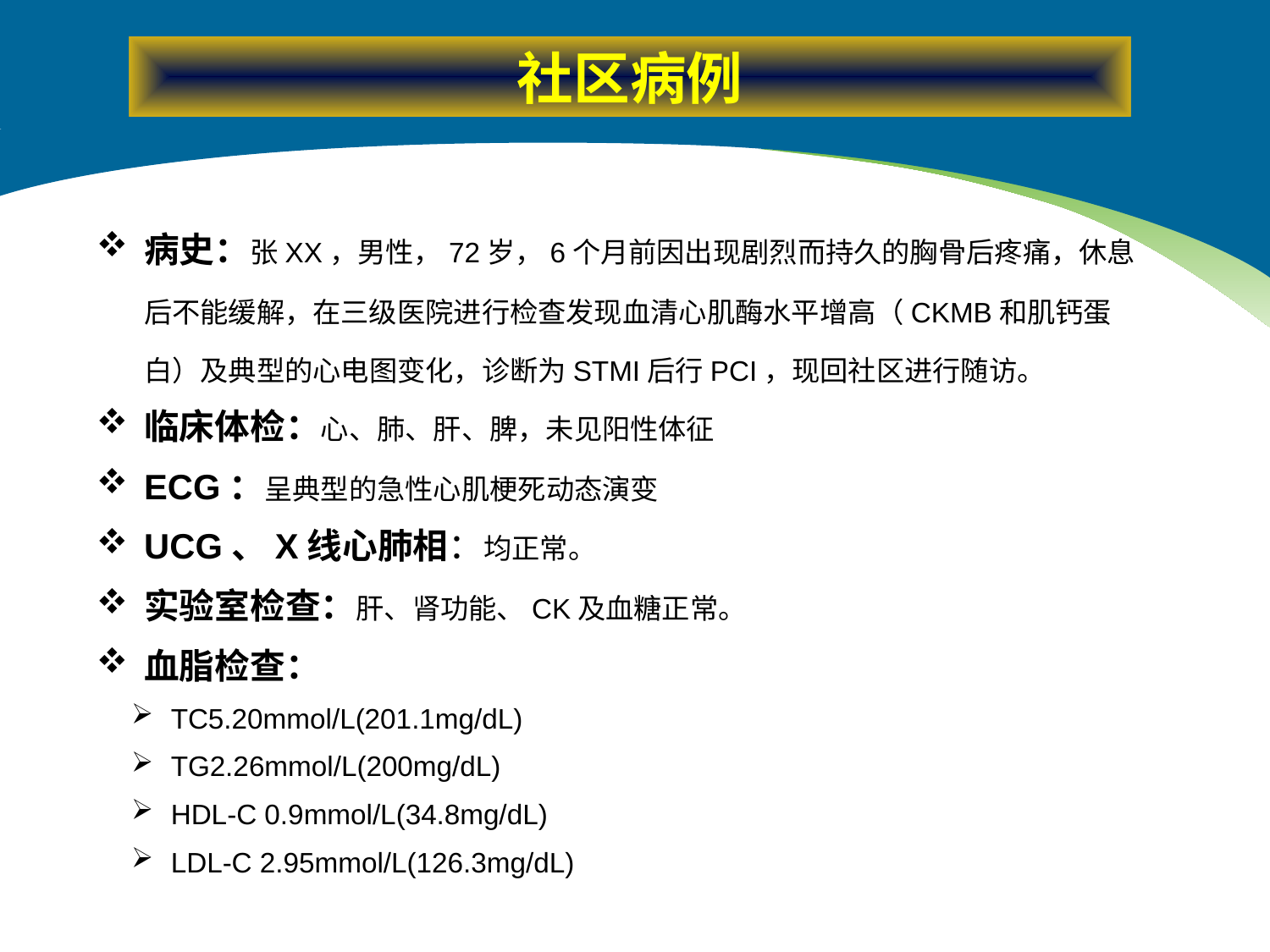

社区病例
病史：张XX，男性，72岁，6个月前因出现剧烈而持久的胸骨后疼痛，休息后不能缓解，在三级医院进行检查发现血清心肌酶水平增高（CKMB和肌钙蛋白）及典型的心电图变化，诊断为STMI后行PCI，现回社区进行随访。
临床体检：心、肺、肝、脾，未见阳性体征
ECG：呈典型的急性心肌梗死动态演变
UCG、X线心肺相：均正常。
实验室检查：肝、肾功能、CK及血糖正常。
血脂检查：
TC5.20mmol/L(201.1mg/dL)
TG2.26mmol/L(200mg/dL)
HDL-C 0.9mmol/L(34.8mg/dL)
LDL-C 2.95mmol/L(126.3mg/dL)